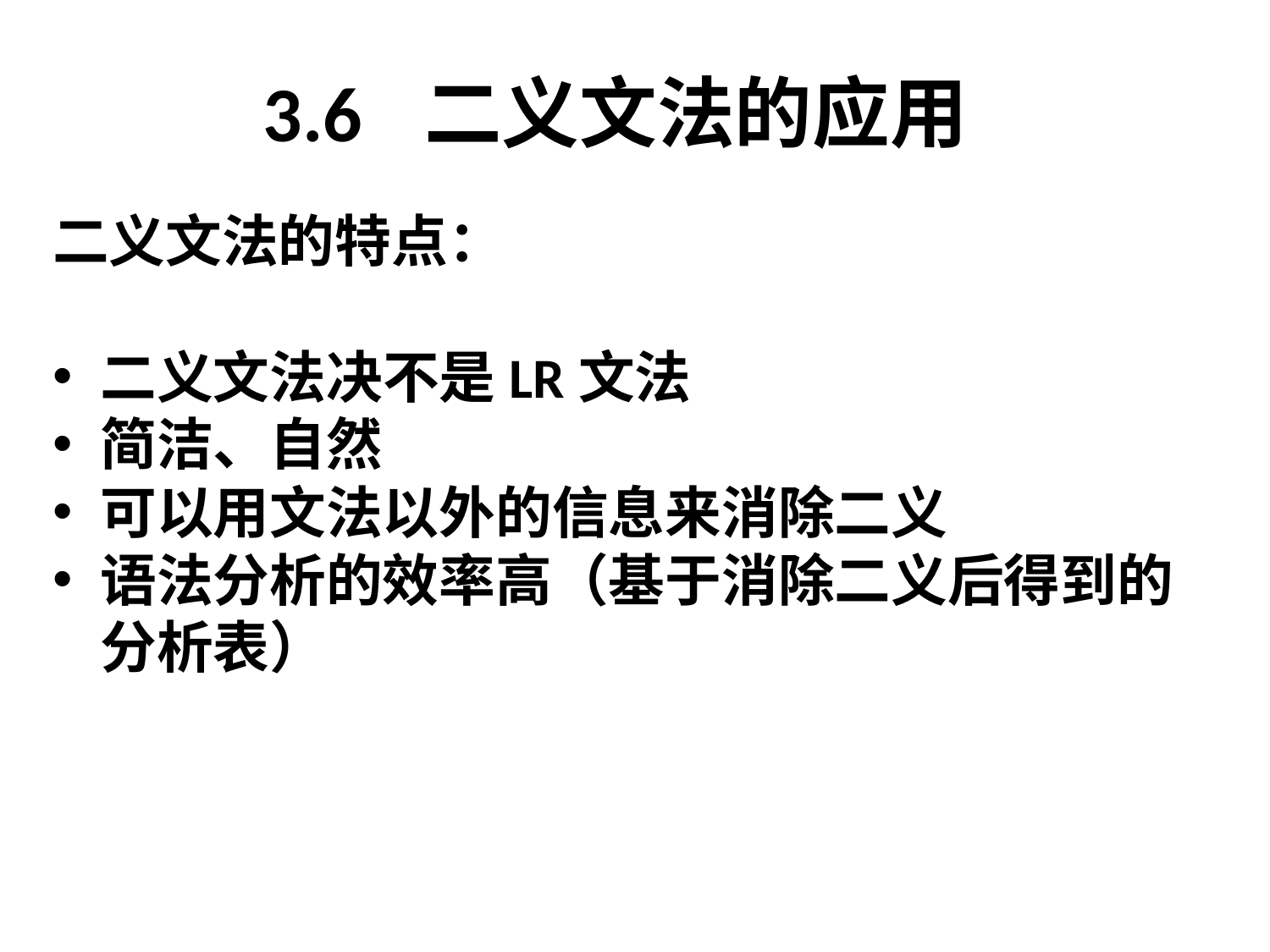

# 3.6  二义文法的应用
二义文法的特点：

二义文法决不是LR文法
简洁、自然
可以用文法以外的信息来消除二义
语法分析的效率高（基于消除二义后得到的分析表）